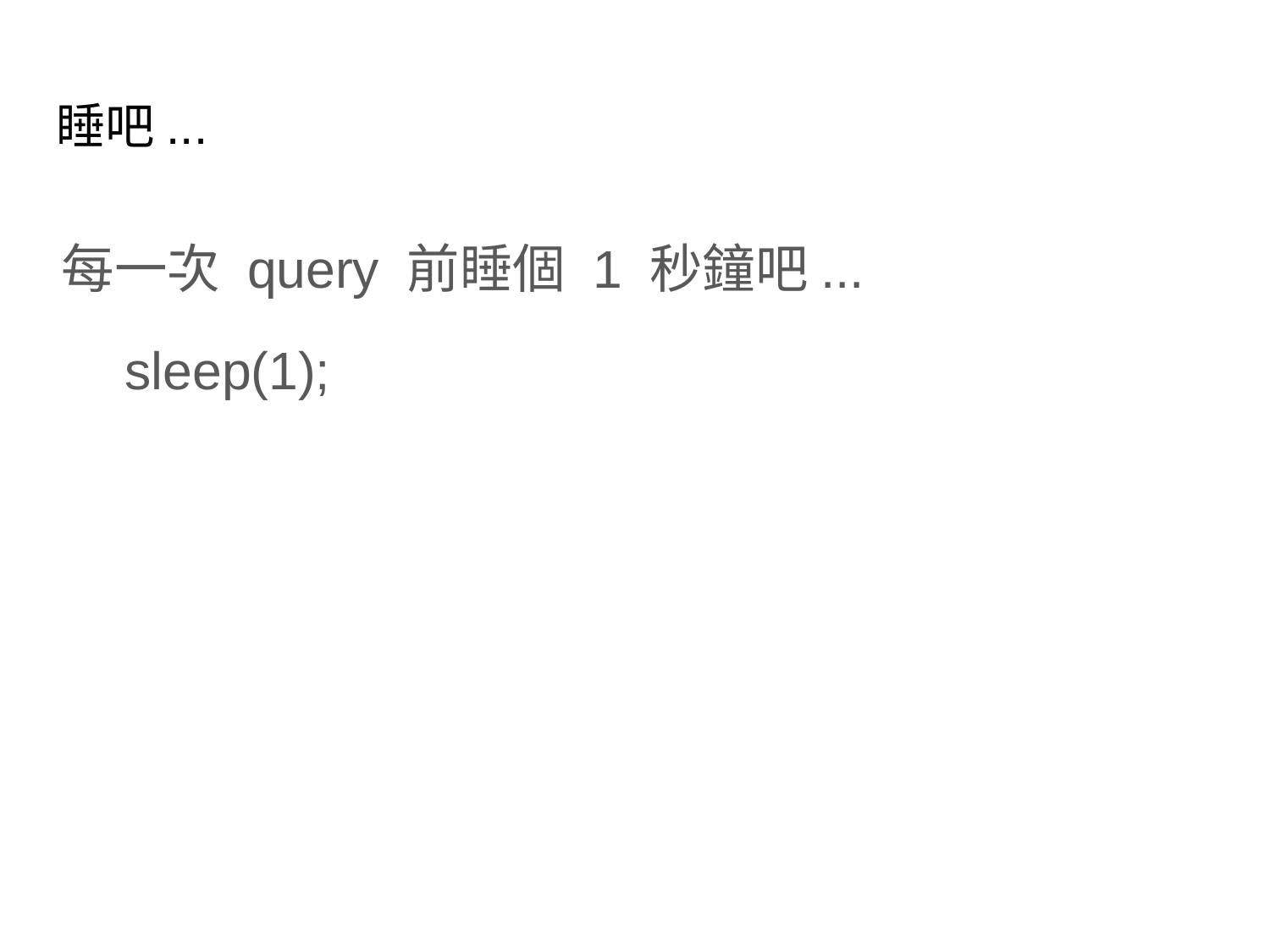

# 睡吧...
每一次 query 前睡個 1 秒鐘吧...
sleep(1);